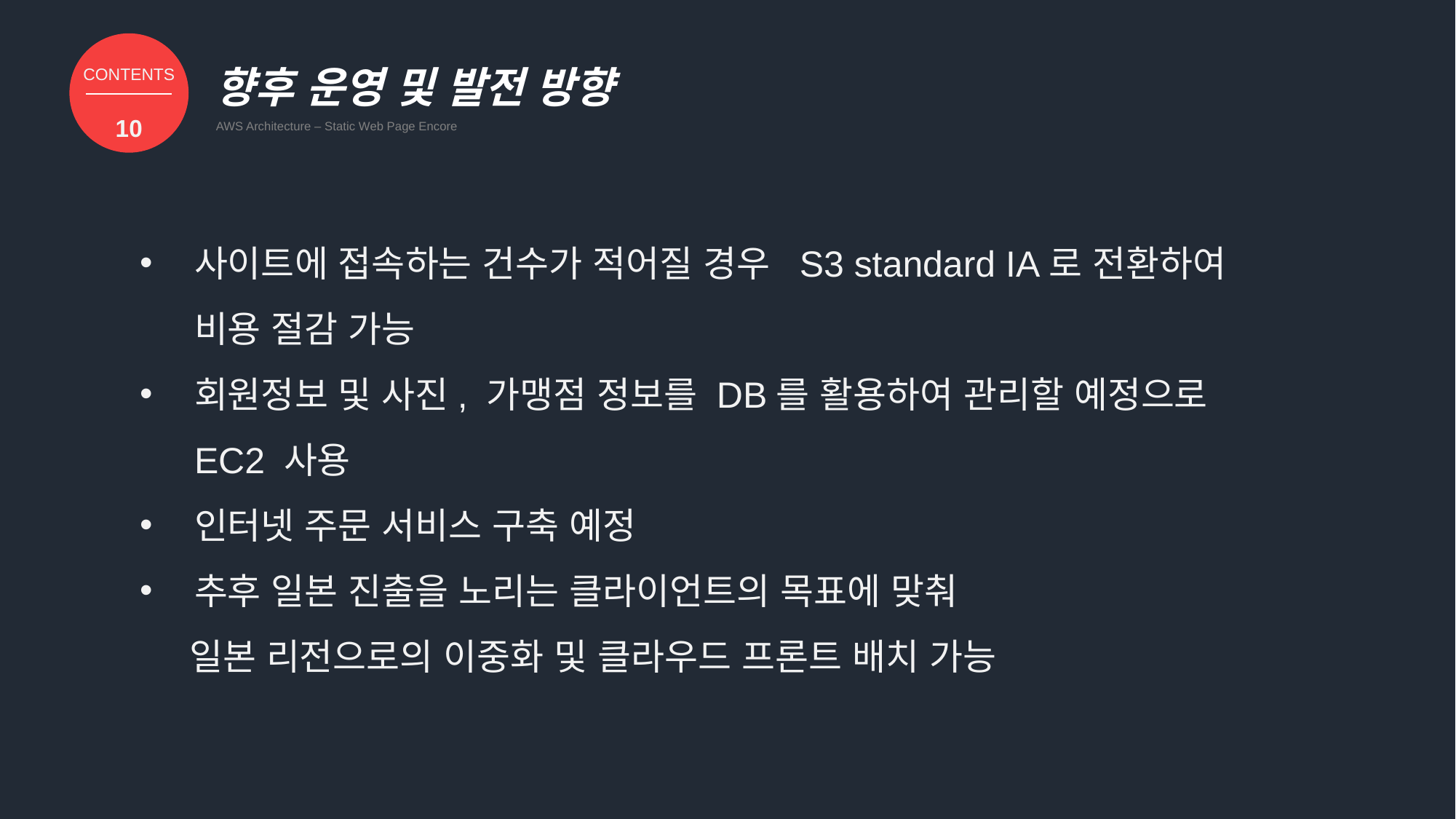

향후 운영 및 발전 방향
AWS Architecture – Static Web Page Encore
CONTENTS
10
사이트에 접속하는 건수가 적어질 경우  S3 standard IA로 전환하여 비용 절감 가능
회원정보 및 사진, 가맹점 정보를 DB를 활용하여 관리할 예정으로 EC2 사용
인터넷 주문 서비스 구축 예정
추후 일본 진출을 노리는 클라이언트의 목표에 맞춰
    일본 리전으로의 이중화 및 클라우드 프론트 배치 가능